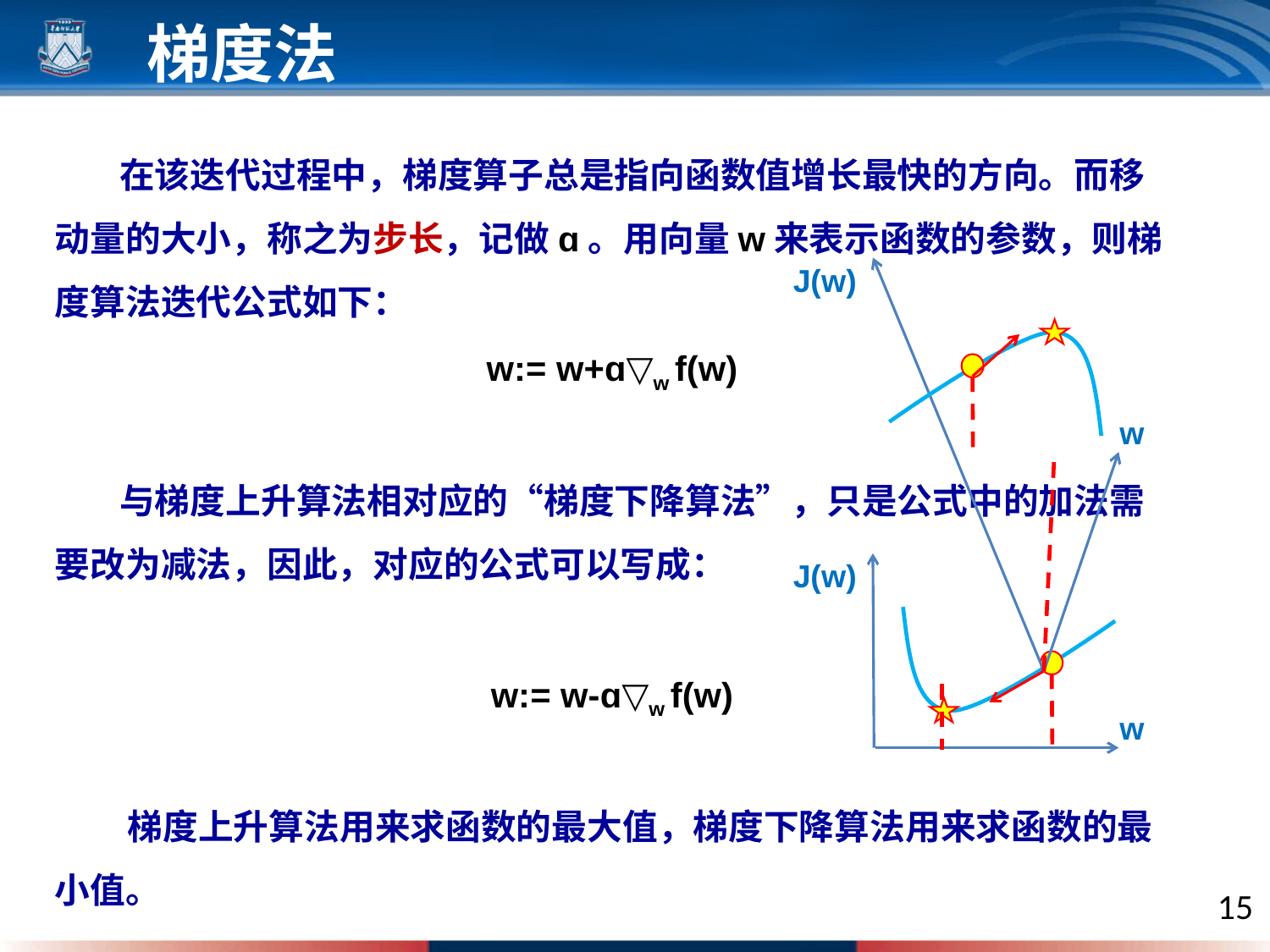

梯度法
       在该迭代过程中，梯度算子总是指向函数值增长最快的方向。而移动量的大小，称之为步长，记做ɑ。用向量w来表示函数的参数，则梯度算法迭代公式如下：
w:= w+ɑ▽w f(w)

       与梯度上升算法相对应的“梯度下降算法”，只是公式中的加法需要改为减法，因此，对应的公式可以写成：

w:= w-ɑ▽w f(w)

        梯度上升算法用来求函数的最大值，梯度下降算法用来求函数的最小值。
J(w)

w
J(w)

w